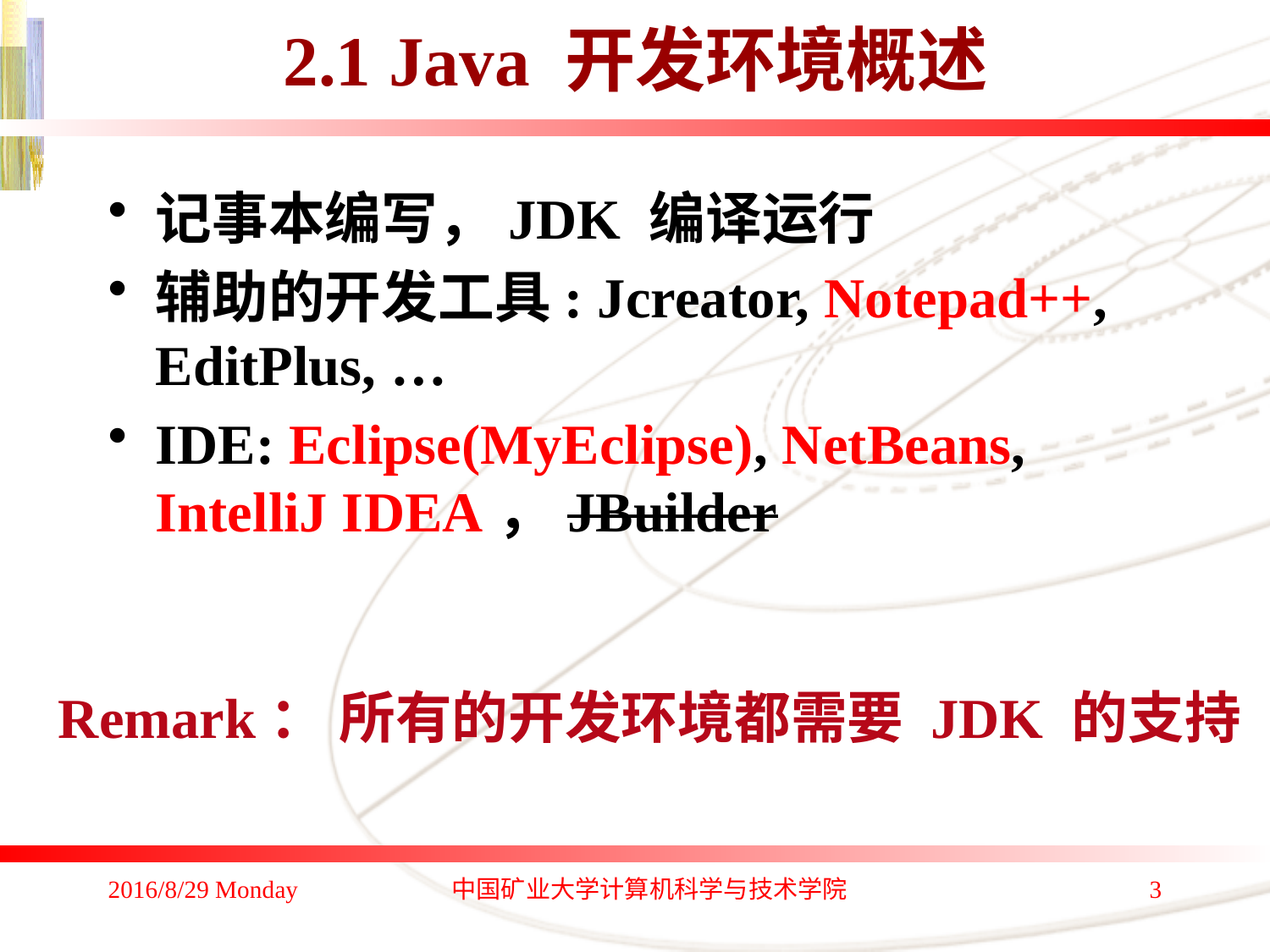

# 2.1 Java 开发环境概述
记事本编写，JDK 编译运行
辅助的开发工具: Jcreator, Notepad++, EditPlus, …
IDE: Eclipse(MyEclipse), NetBeans, IntelliJ IDEA，JBuilder
Remark： 所有的开发环境都需要 JDK 的支持
2016/8/29 Monday
中国矿业大学计算机科学与技术学院
3